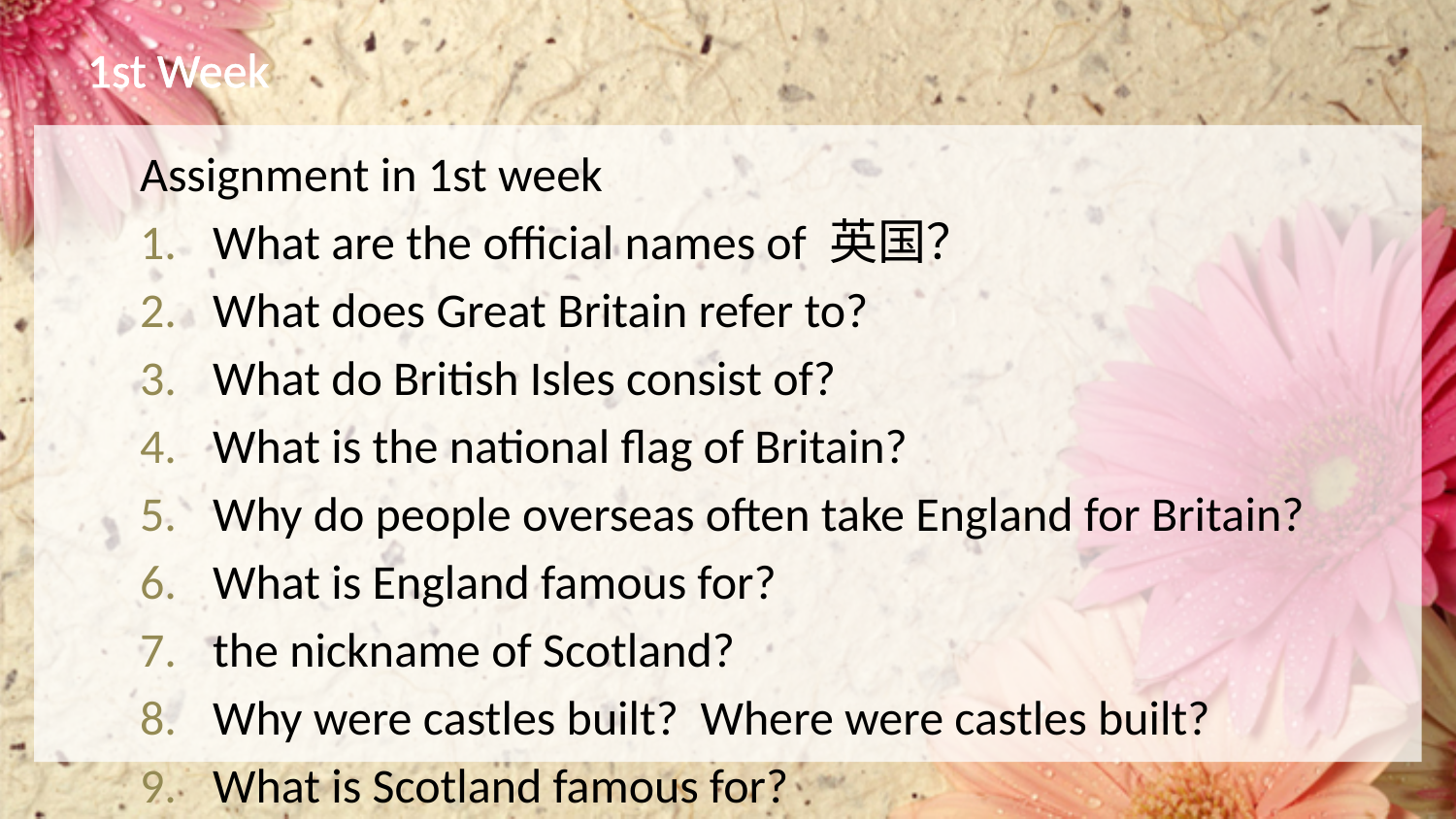

# 1st Week
Assignment in 1st week
What are the official names of 英国？
What does Great Britain refer to?
What do British Isles consist of?
What is the national flag of Britain?
Why do people overseas often take England for Britain?
What is England famous for?
the nickname of Scotland?
Why were castles built?  Where were castles built?
What is Scotland famous for?